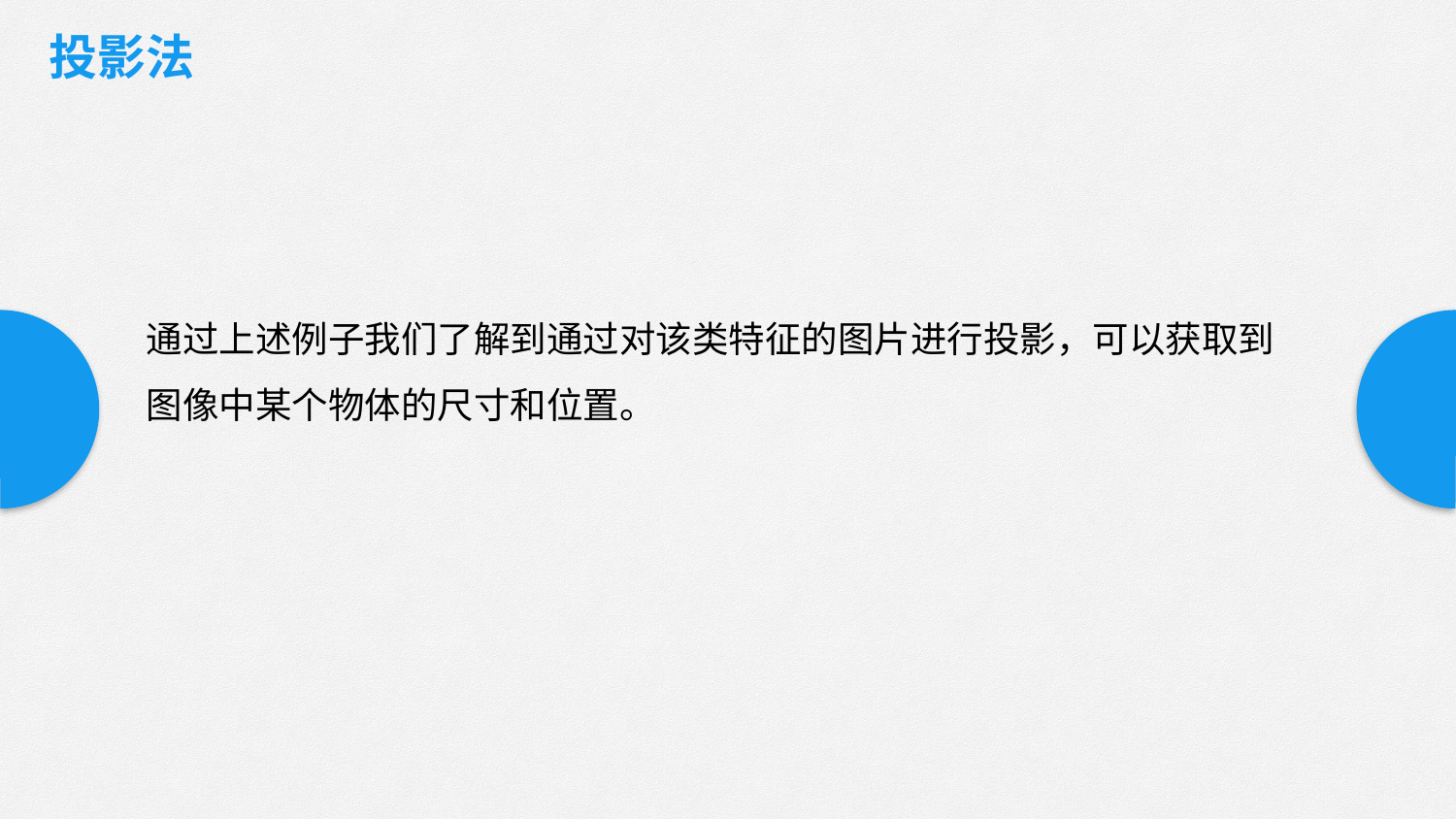

投影法
通过上述例子我们了解到通过对该类特征的图片进行投影，可以获取到图像中某个物体的尺寸和位置。